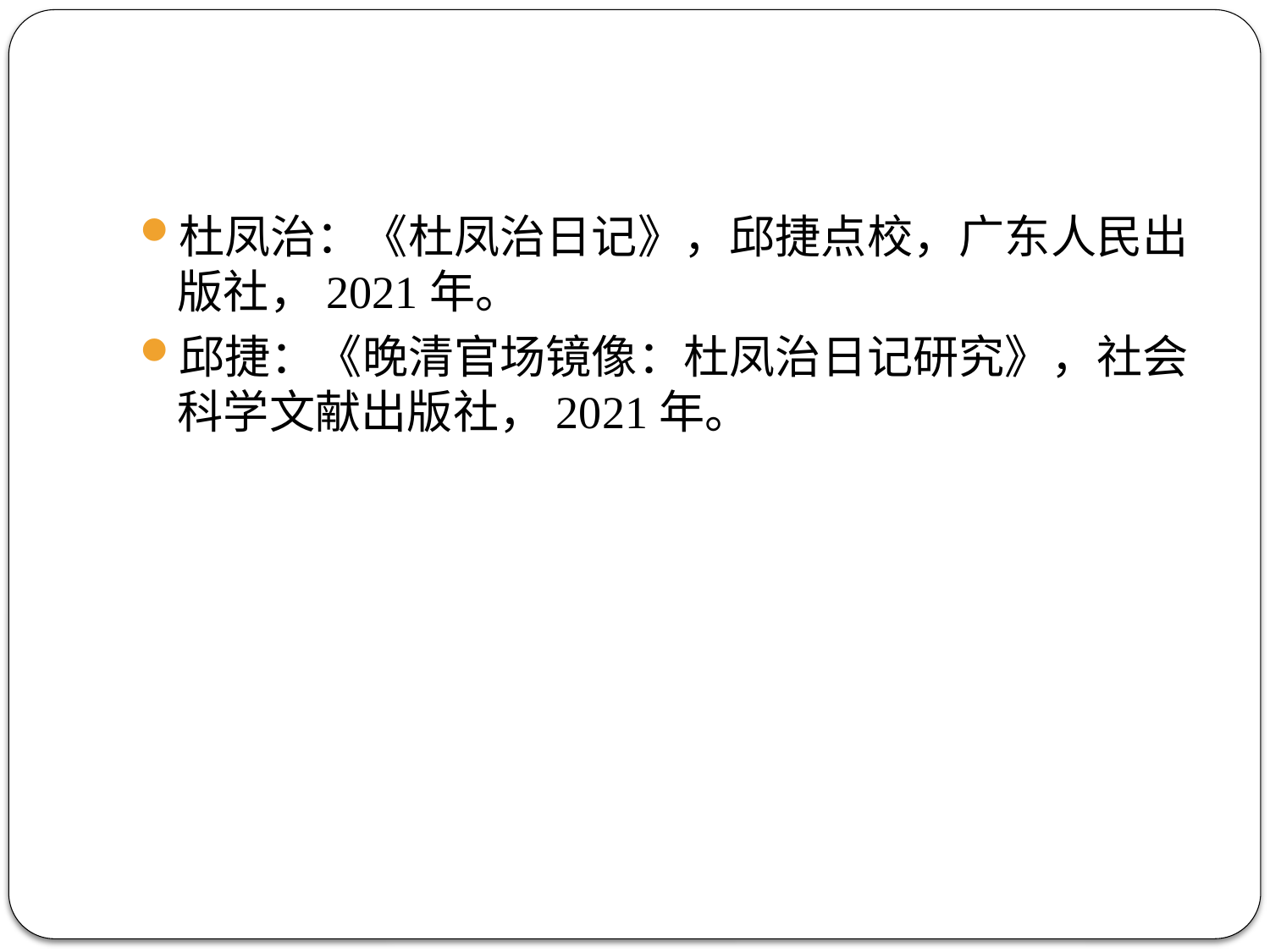

#
杜凤治：《杜凤治日记》，邱捷点校，广东人民出版社，2021年。
邱捷：《晚清官场镜像：杜凤治日记研究》，社会科学文献出版社，2021年。